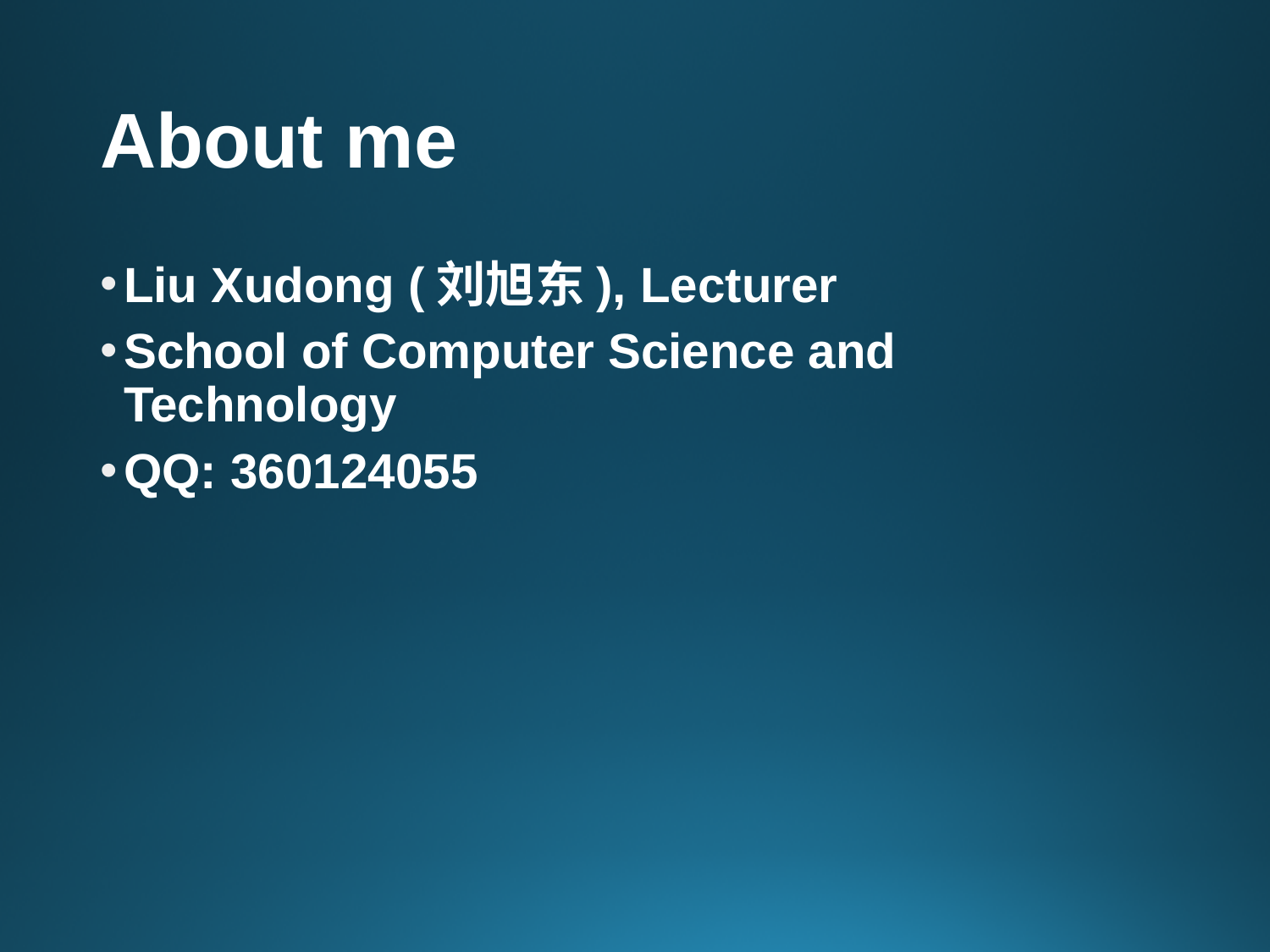

# About me
Liu Xudong (刘旭东), Lecturer
School of Computer Science and Technology
QQ: 360124055